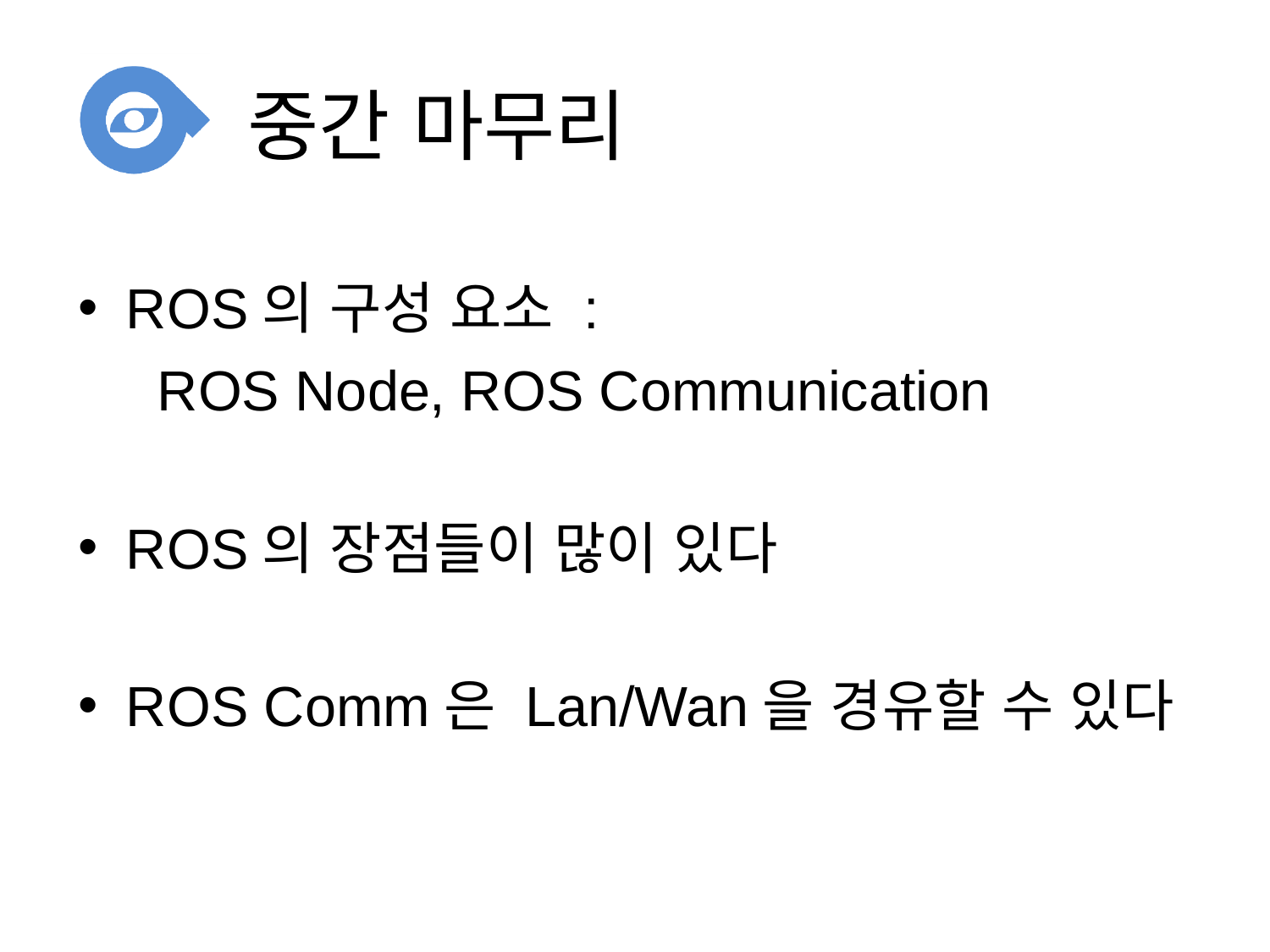

# 중간 마무리
ROS의 구성 요소 :
  ROS Node, ROS Communication

ROS의 장점들이 많이 있다

ROS Comm은 Lan/Wan을 경유할 수 있다